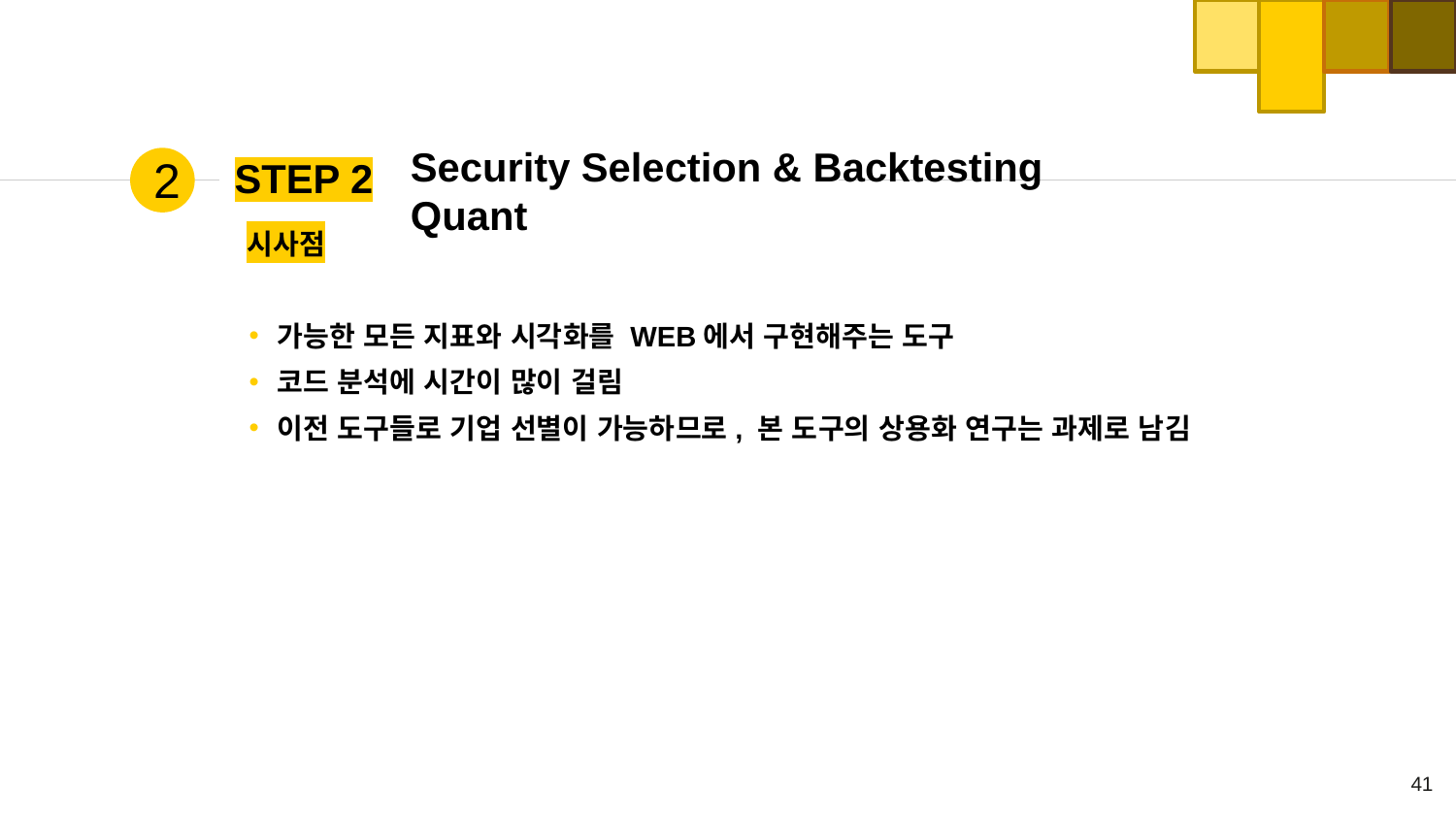

Security Selection & Backtesting Quant
2
# STEP 2
시사점

가능한 모든 지표와 시각화를 WEB에서 구현해주는 도구
코드 분석에 시간이 많이 걸림
이전 도구들로 기업 선별이 가능하므로, 본 도구의 상용화 연구는 과제로 남김

41